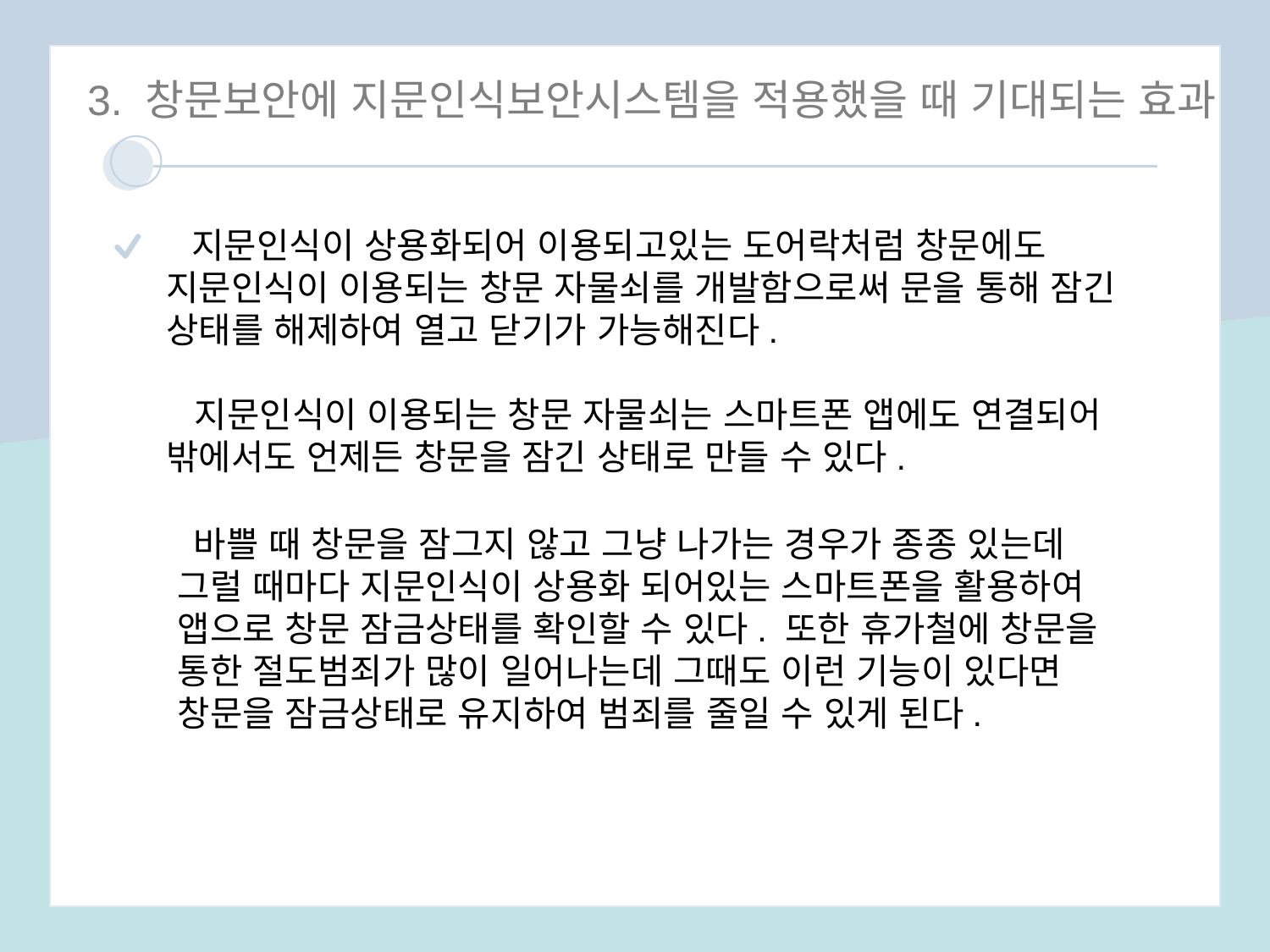

3. 창문보안에 지문인식보안시스템을 적용했을 때 기대되는 효과

  지문인식이 상용화되어 이용되고있는 도어락처럼 창문에도 지문인식이 이용되는 창문 자물쇠를 개발함으로써 문을 통해 잠긴 상태를 해제하여 열고 닫기가 가능해진다.

  지문인식이 이용되는 창문 자물쇠는 스마트폰 앱에도 연결되어 밖에서도 언제든 창문을 잠긴 상태로 만들 수 있다.

 바쁠 때 창문을 잠그지 않고 그냥 나가는 경우가 종종 있는데 그럴 때마다 지문인식이 상용화 되어있는 스마트폰을 활용하여 앱으로 창문 잠금상태를 확인할 수 있다. 또한 휴가철에 창문을 통한 절도범죄가 많이 일어나는데 그때도 이런 기능이 있다면 창문을 잠금상태로 유지하여 범죄를 줄일 수 있게 된다.